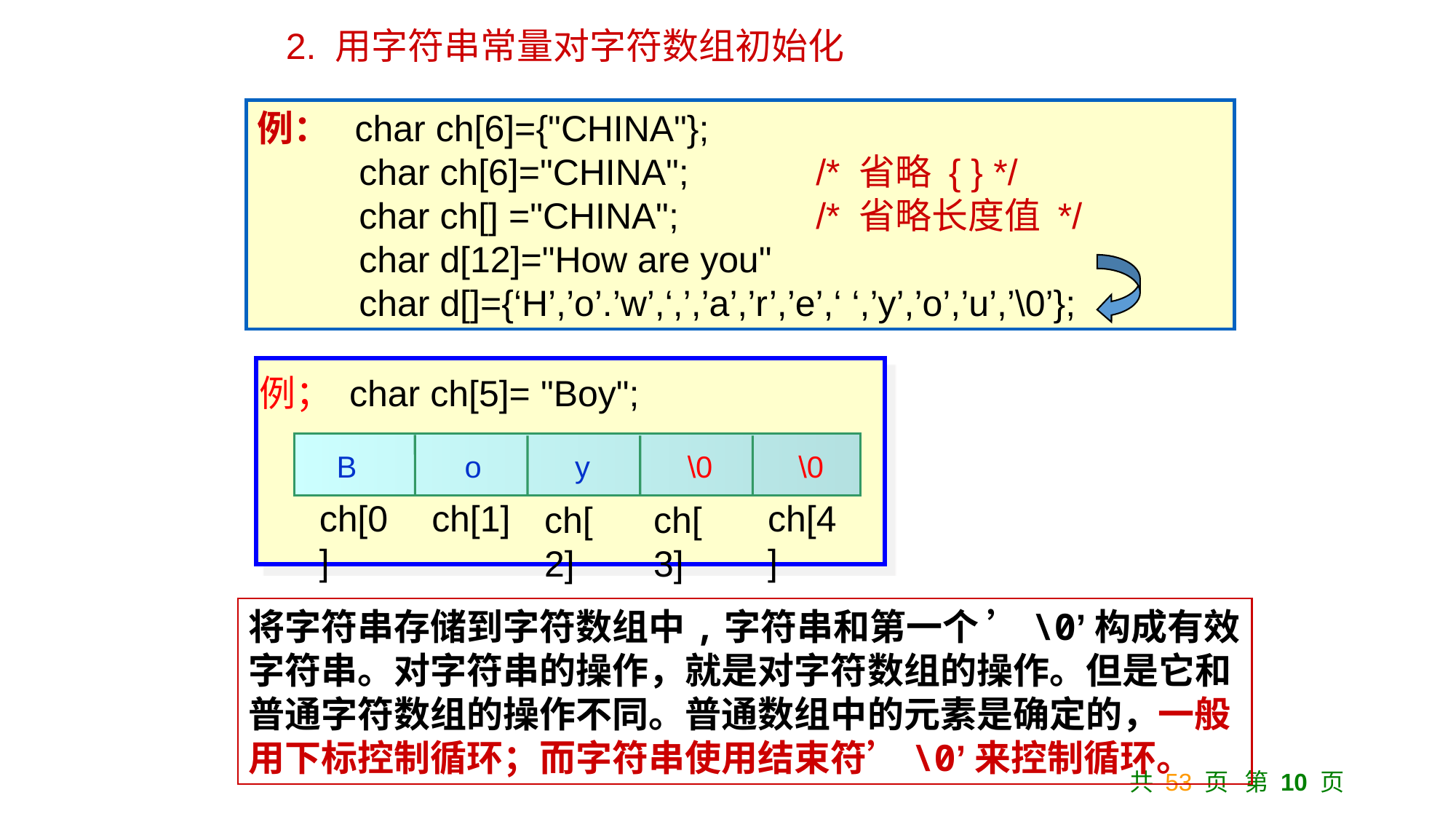

2. 用字符串常量对字符数组初始化
例：  char ch[6]={"CHINA"};
          char ch[6]="CHINA";	            /* 省略 { } */
          char ch[] ="CHINA";	            /* 省略长度值 */
          char d[12]="How are you"
          char d[]={‘H’,’o’.’w’,‘,’,’a’,’r’,’e’,‘ ‘,’y’,’o’,’u’,’\0’};

例； char ch[5]= "Boy";

B
o
y
\0
\0
ch[0]
ch[1]
ch[4]
ch[2]
ch[3]
将字符串存储到字符数组中,字符串和第一个 ’\0’构成有效字符串。对字符串的操作，就是对字符数组的操作。但是它和普通字符数组的操作不同。普通数组中的元素是确定的，一般用下标控制循环；而字符串使用结束符’\0’来控制循环。
共 53 页   第 10 页